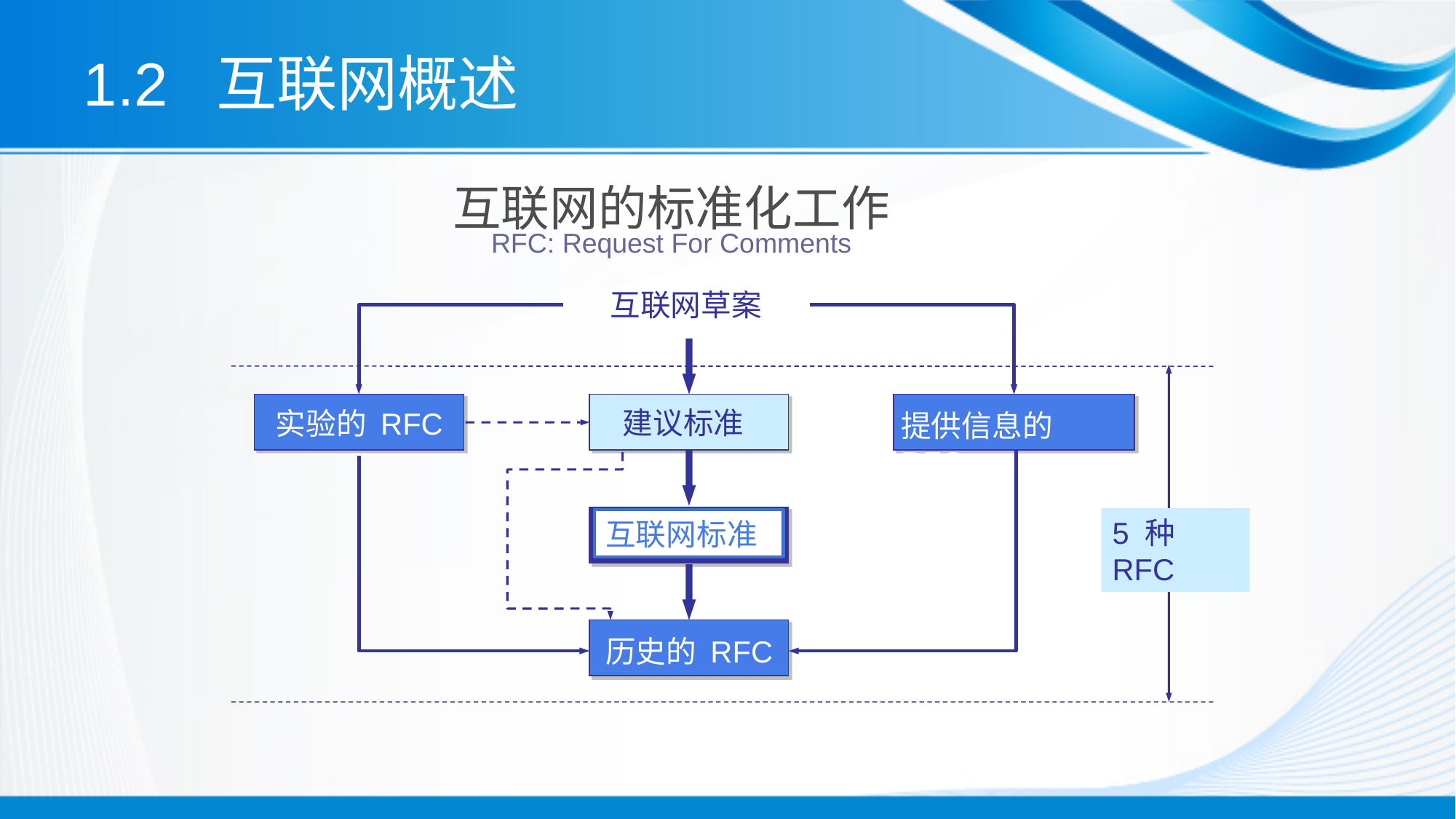

# 1.2  互联网概述
互联网的标准化工作
RFC: Request For Comments
互联网草案

建议标准
实验的 RFC
提供信息的 RFC

5 种 RFC
互联网标准

历史的 RFC